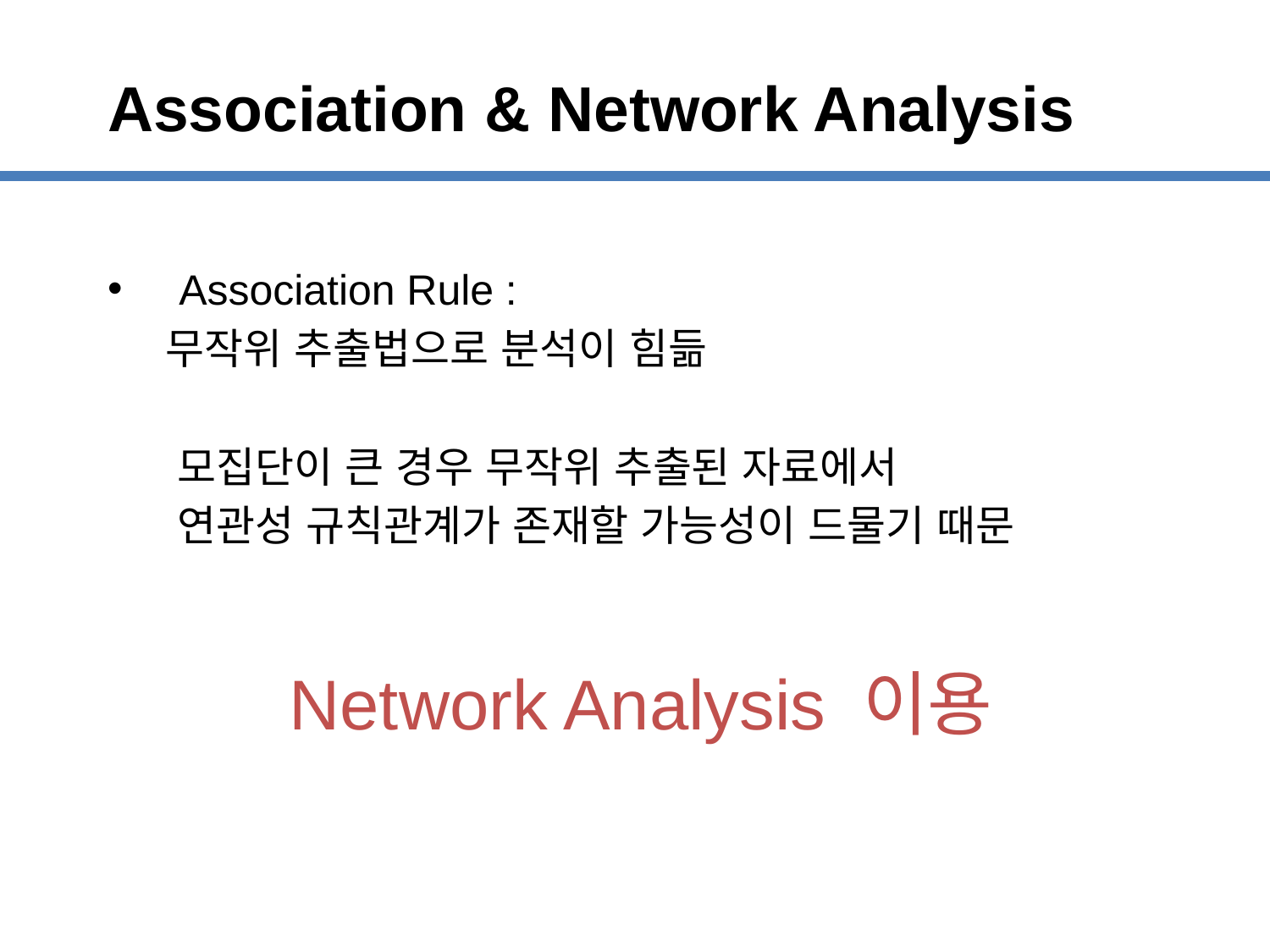

# Association & Network Analysis
Association Rule :
     무작위 추출법으로 분석이 힘듦

     모집단이 큰 경우 무작위 추출된 자료에서
     연관성 규칙관계가 존재할 가능성이 드물기 때문

 Network Analysis 이용